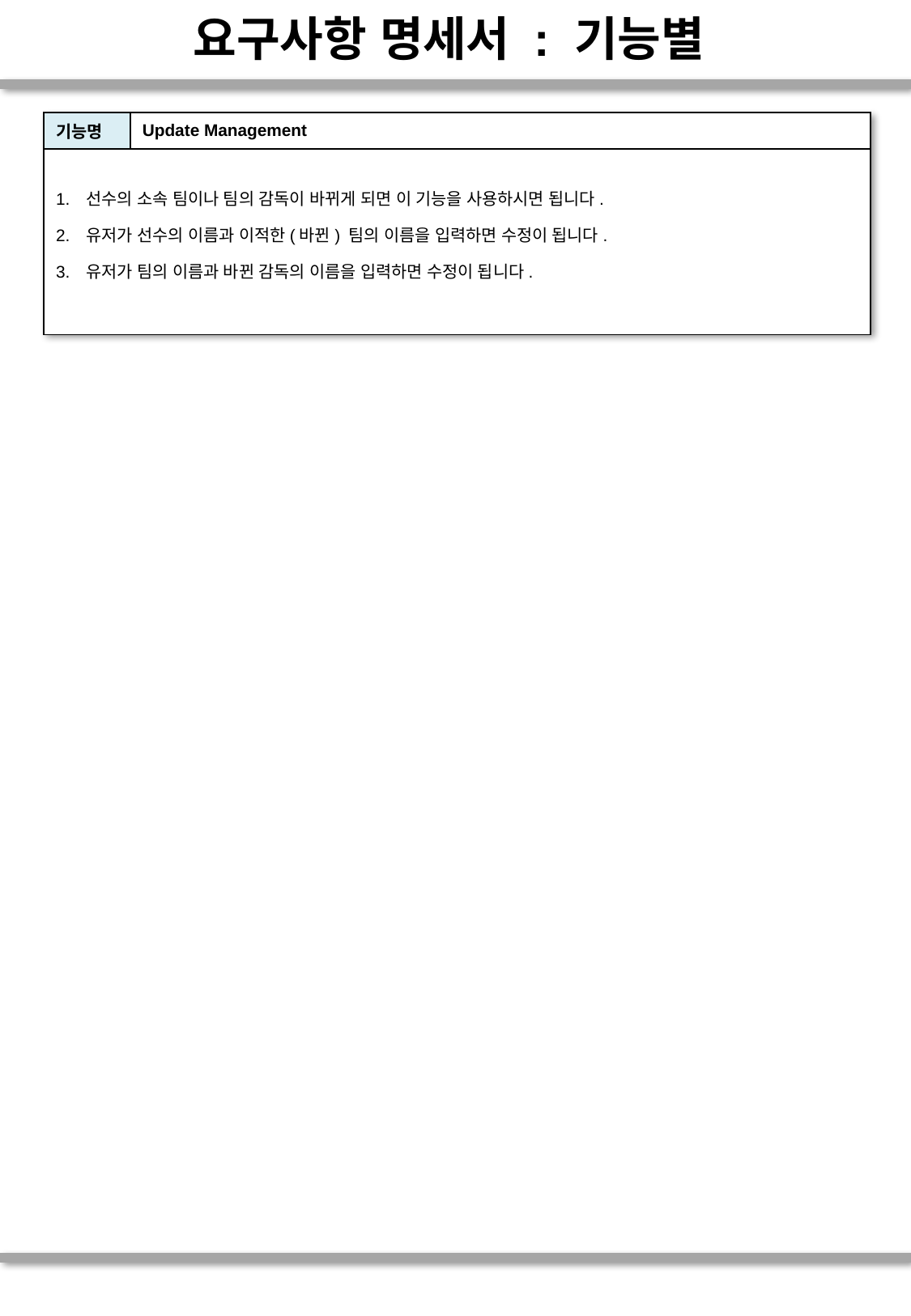

# 요구사항 명세서 : 기능별
| 기능명 | Update Management |
| --- | --- |
| 선수의 소속 팀이나 팀의 감독이 바뀌게 되면 이 기능을 사용하시면 됩니다. 유저가 선수의 이름과 이적한(바뀐) 팀의 이름을 입력하면 수정이 됩니다. 유저가 팀의 이름과 바뀐 감독의 이름을 입력하면 수정이 됩니다. |  |